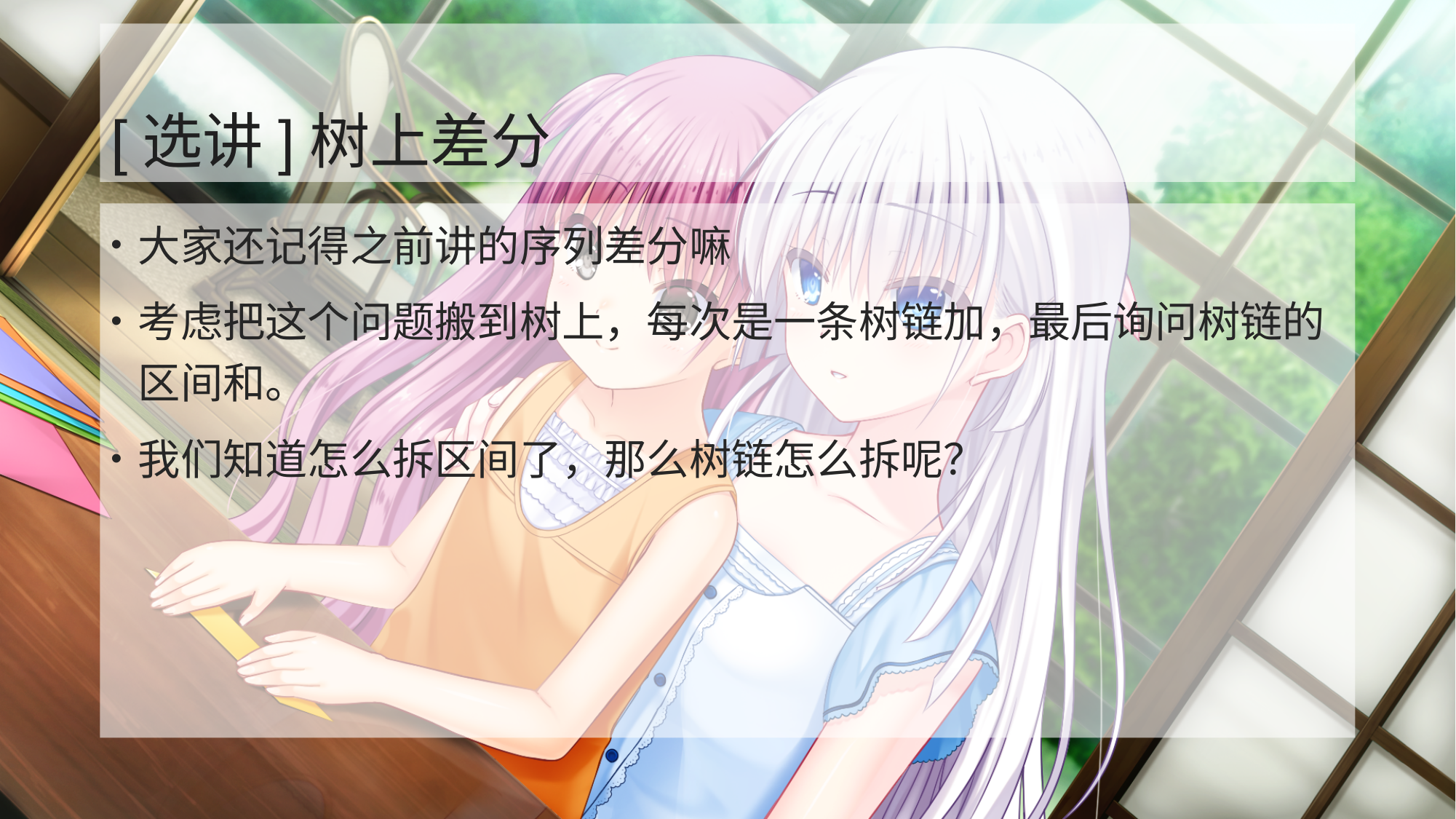

# [选讲]树上差分
大家还记得之前讲的序列差分嘛
考虑把这个问题搬到树上，每次是一条树链加，最后询问树链的区间和。
我们知道怎么拆区间了，那么树链怎么拆呢？